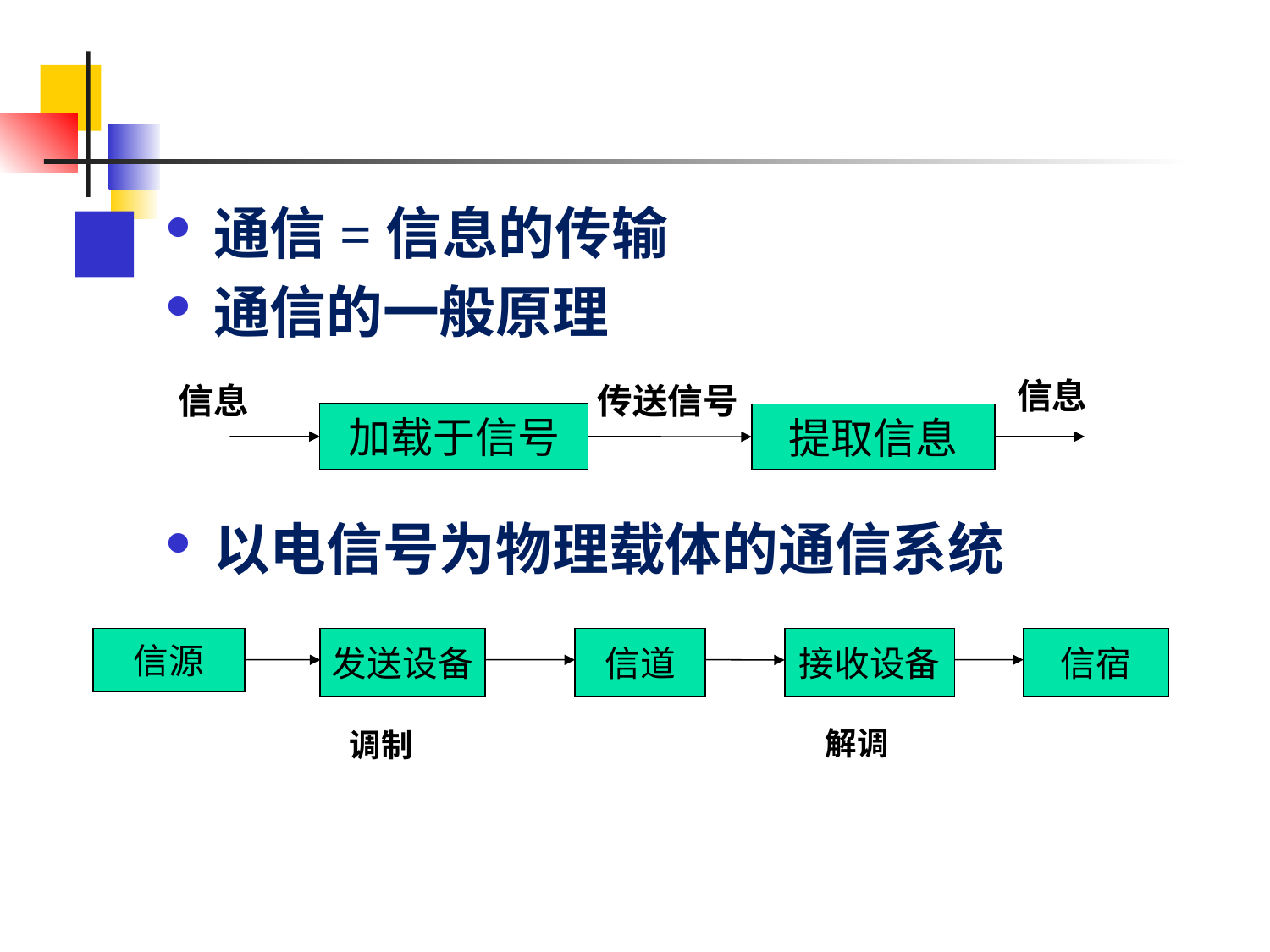

通信=信息的传输
通信的一般原理

以电信号为物理载体的通信系统
信息
传送信号
信息
加载于信号
提取信息

信源
发送设备
信道
接收设备
信宿

解调
调制